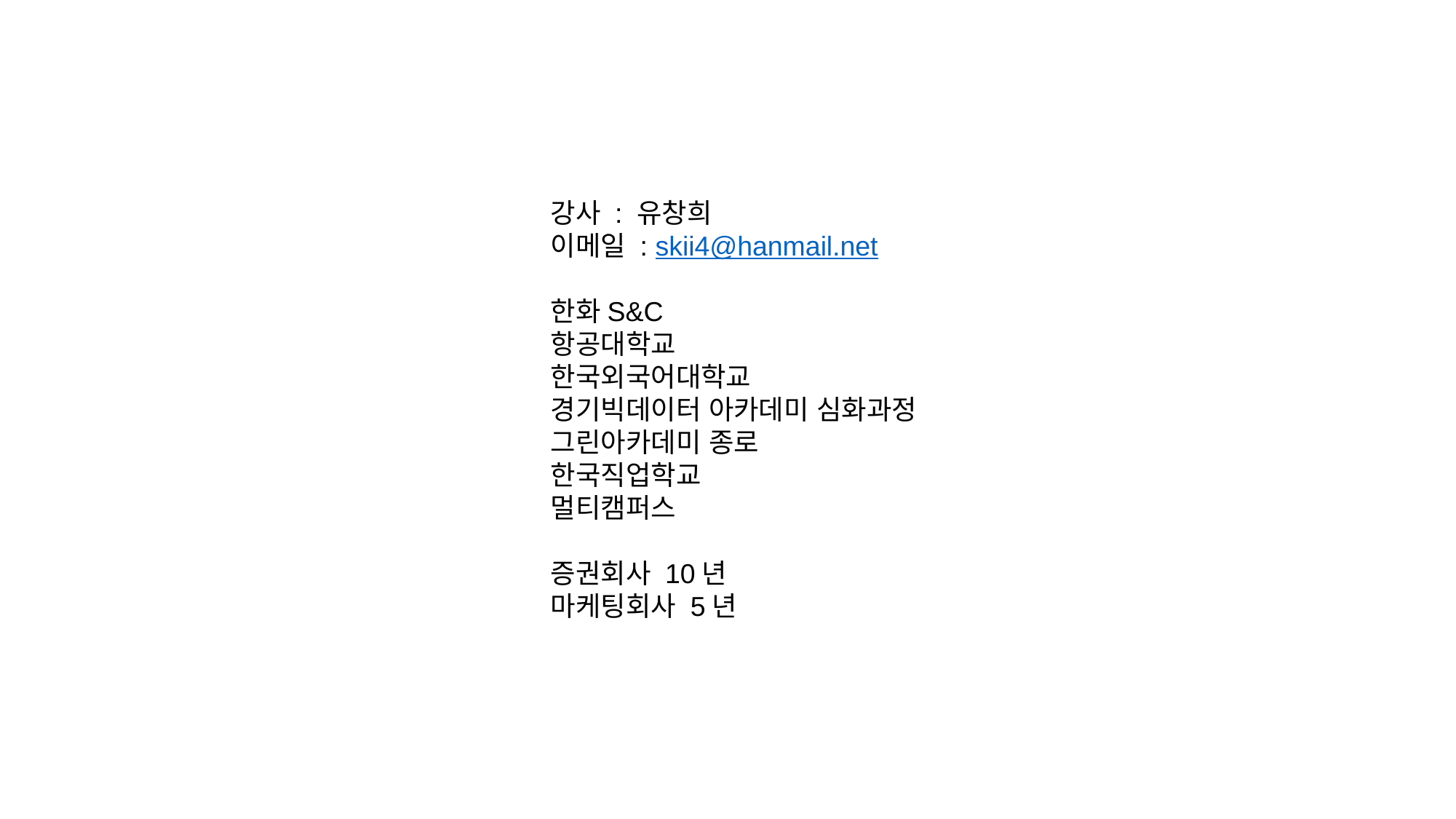

강사 : 유창희
이메일 : skii4@hanmail.net

한화S&C
항공대학교
한국외국어대학교
경기빅데이터 아카데미 심화과정
그린아카데미 종로
한국직업학교
멀티캠퍼스

증권회사 10년
마케팅회사 5년